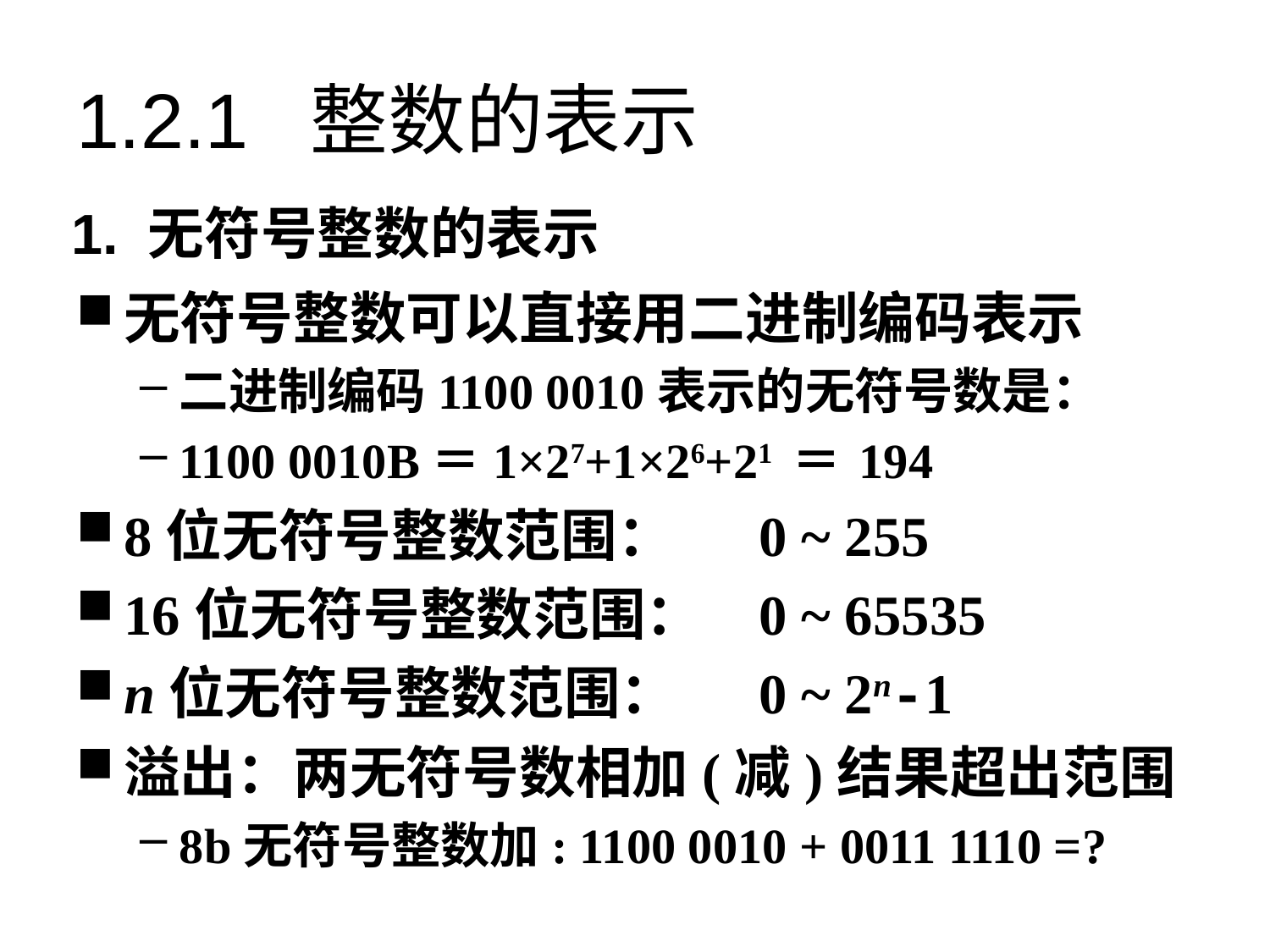

# 1.2.1  整数的表示
1. 无符号整数的表示
无符号整数可以直接用二进制编码表示
二进制编码1100 0010表示的无符号数是：
1100 0010B＝1×27+1×26+21 ＝ 194
8位无符号整数范围：	0 ~ 255
16位无符号整数范围：	0 ~ 65535
n位无符号整数范围：	0 ~ 2n-1
溢出：两无符号数相加(减)结果超出范围
8b无符号整数加: 1100 0010 + 0011 1110 =?